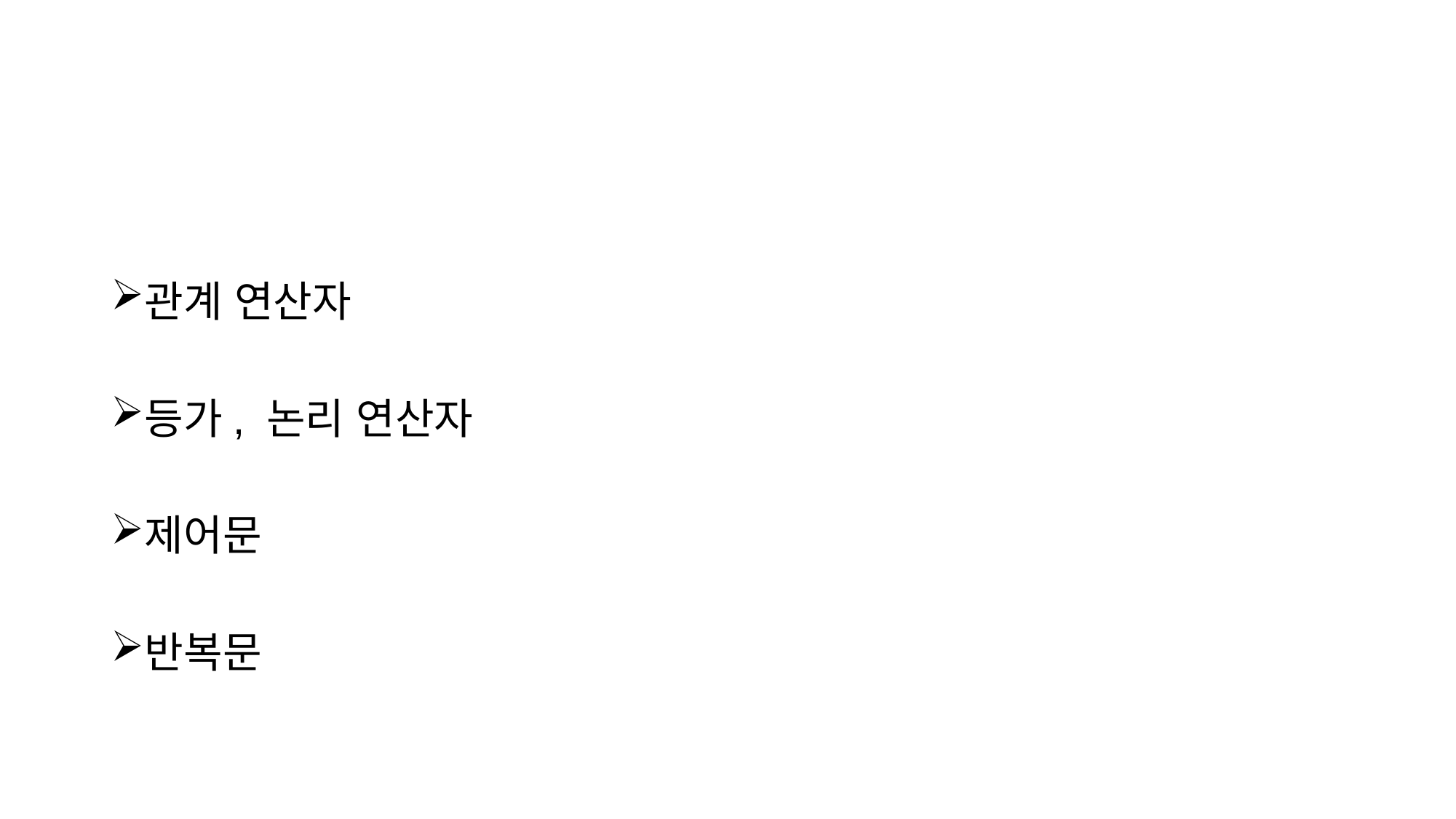

#
관계 연산자
등가, 논리 연산자
제어문
반복문